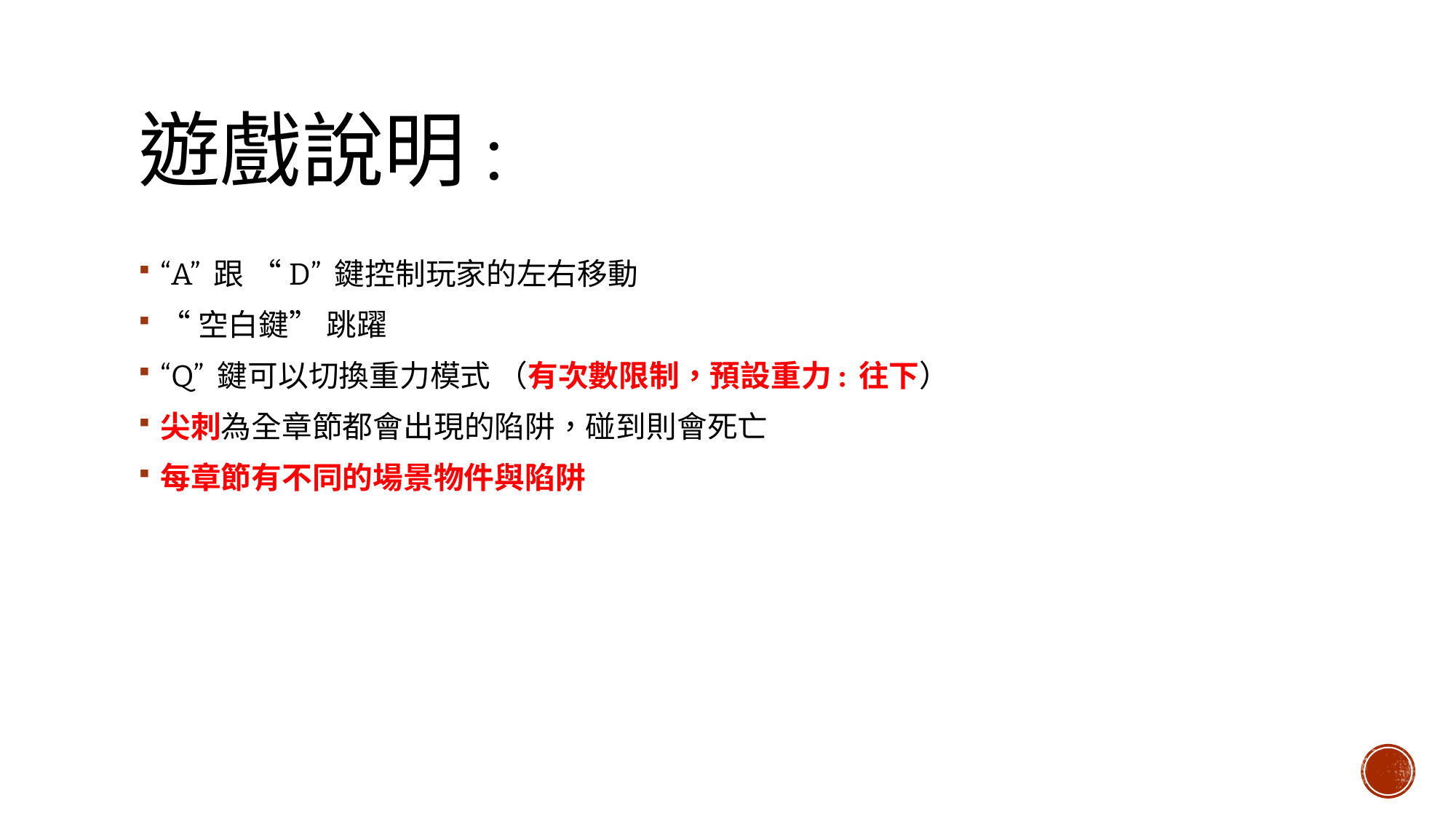

# 遊戲說明:
“A” 跟 “D” 鍵控制玩家的左右移動
“空白鍵” 跳躍
“Q” 鍵可以切換重力模式 （有次數限制，預設重力: 往下）
尖刺為全章節都會出現的陷阱，碰到則會死亡
每章節有不同的場景物件與陷阱